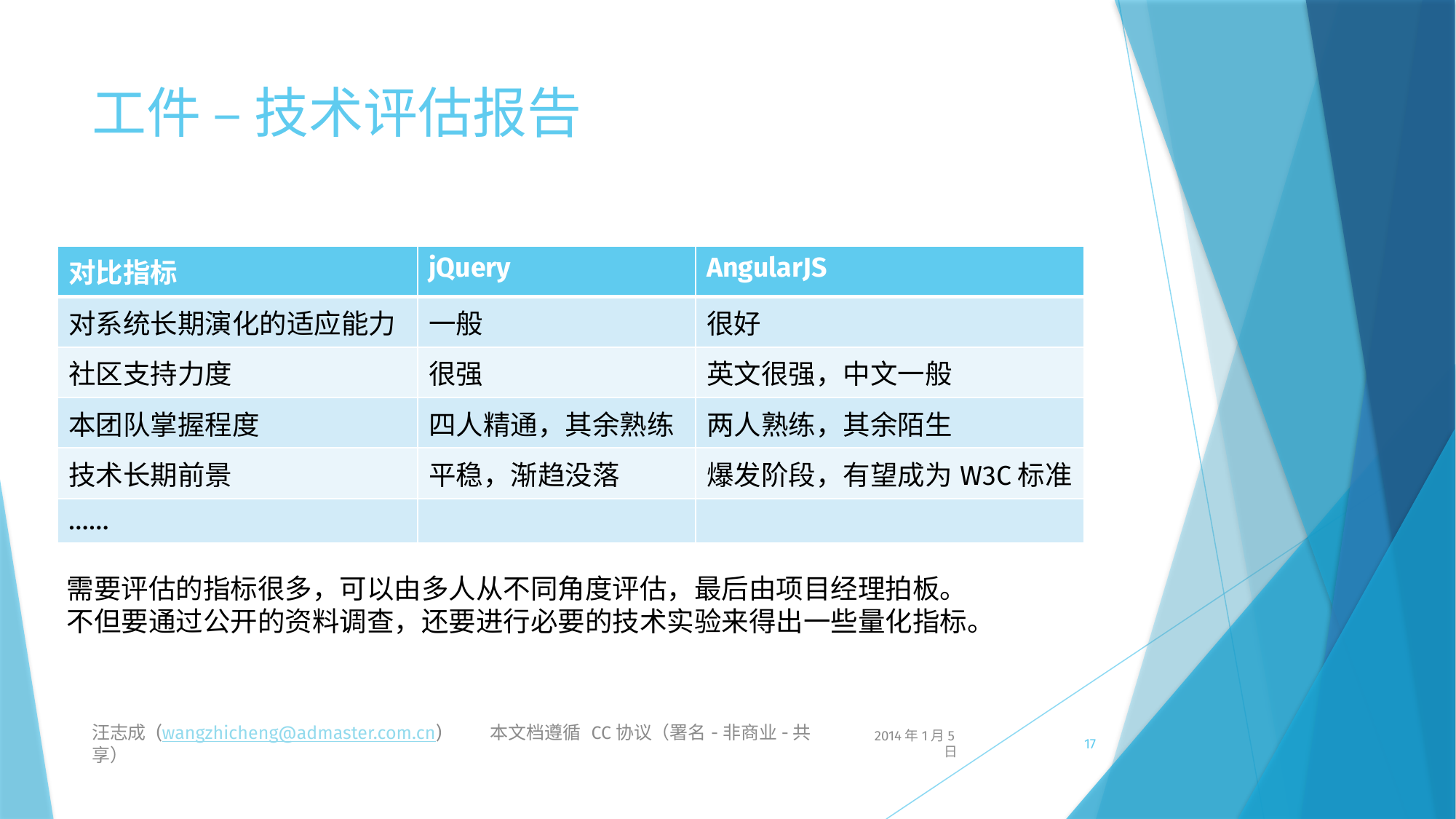

# 工件 – 技术评估报告
| 对比指标 | jQuery | AngularJS |
| --- | --- | --- |
| 对系统长期演化的适应能力 | 一般 | 很好 |
| 社区支持力度 | 很强 | 英文很强，中文一般 |
| 本团队掌握程度 | 四人精通，其余熟练 | 两人熟练，其余陌生 |
| 技术长期前景 | 平稳，渐趋没落 | 爆发阶段，有望成为W3C标准 |
| …… |  |  |
需要评估的指标很多，可以由多人从不同角度评估，最后由项目经理拍板。
不但要通过公开的资料调查，还要进行必要的技术实验来得出一些量化指标。
汪志成 (wangzhicheng@admaster.com.cn)         本文档遵循 CC协议（署名-非商业-共享）
2014年1月5日
17